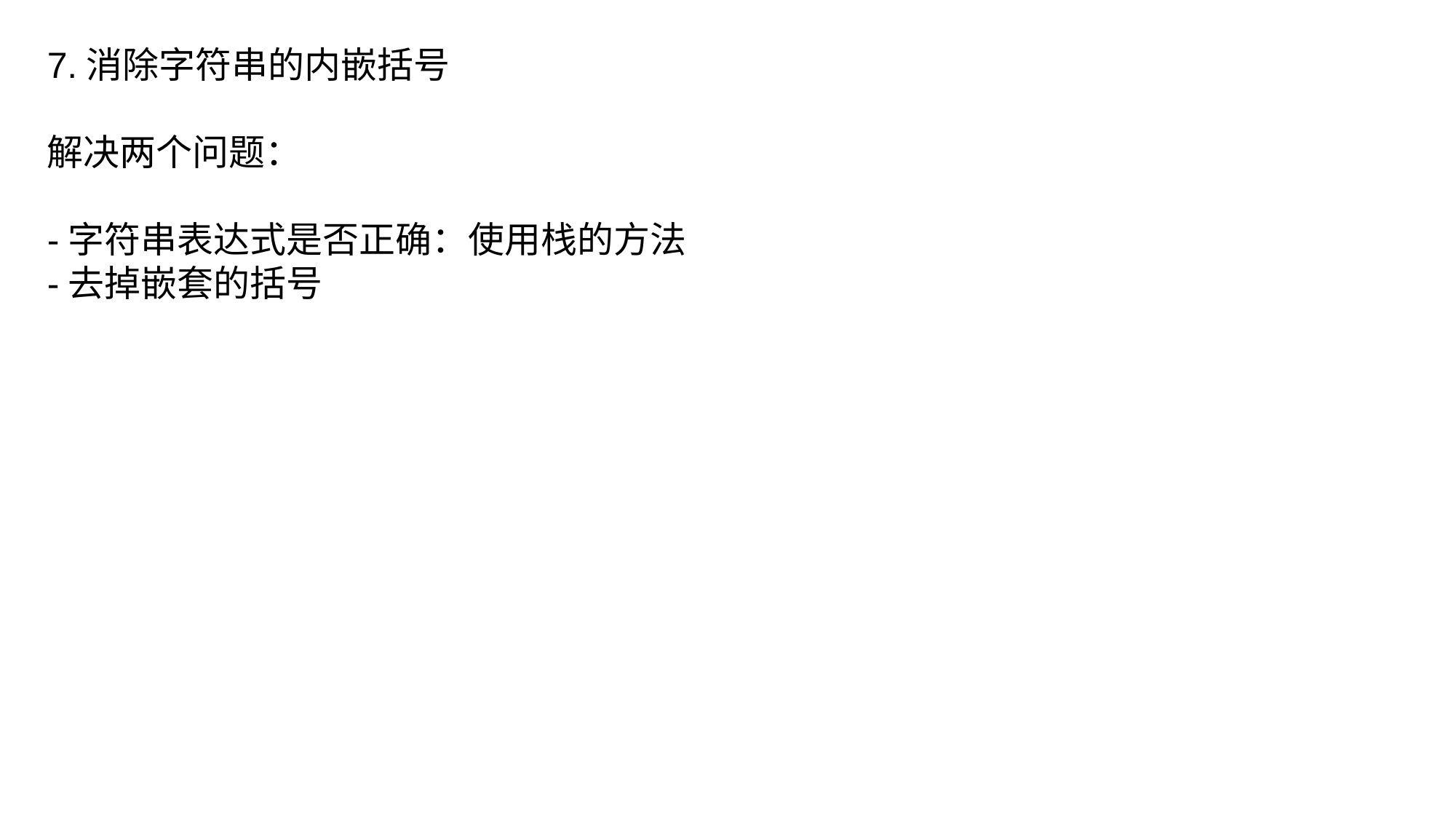

7.消除字符串的内嵌括号

解决两个问题：

-字符串表达式是否正确：使用栈的方法
-去掉嵌套的括号